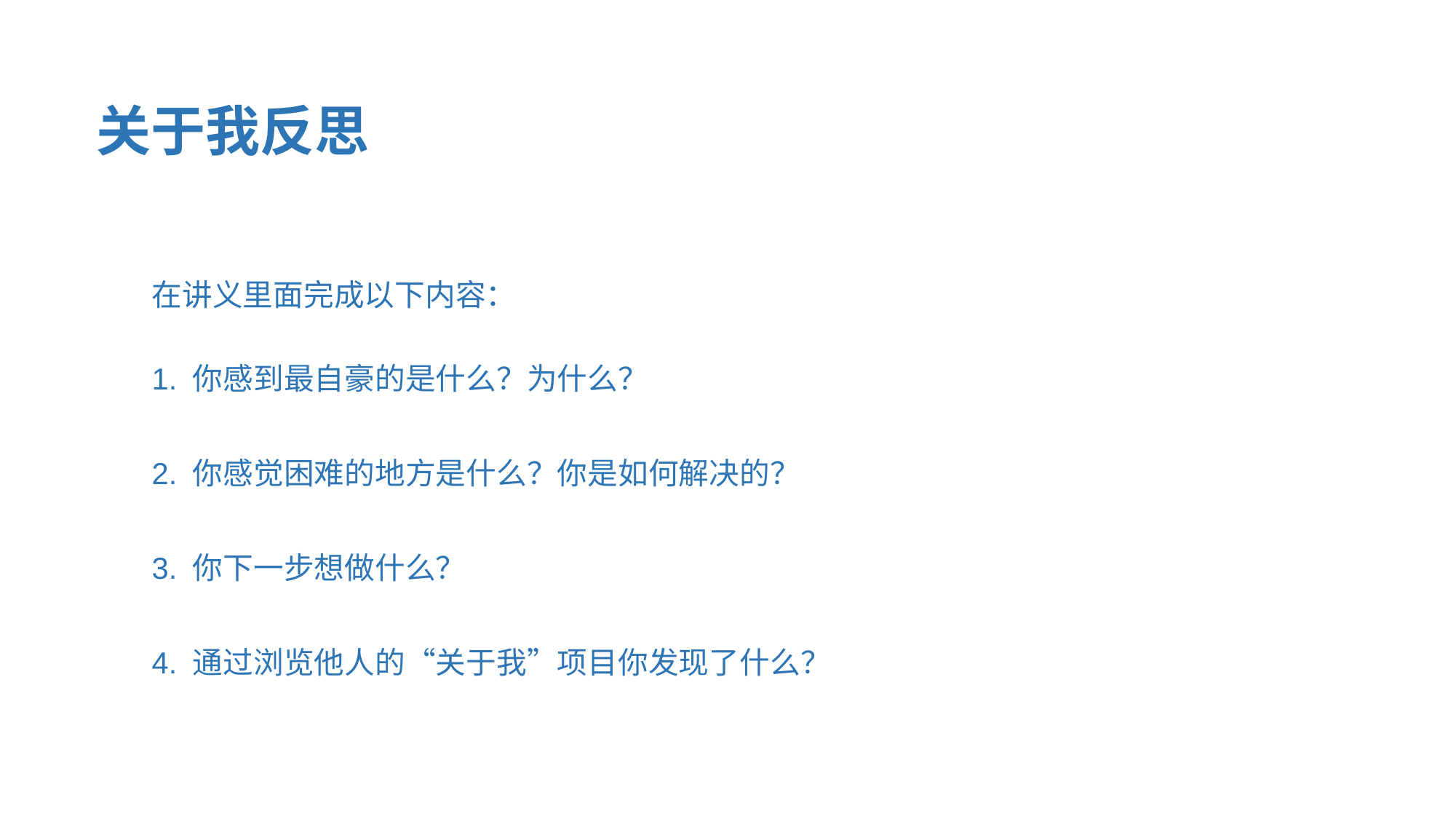

关于我反思
在讲义里面完成以下内容：

1. 你感到最自豪的是什么？为什么？

2. 你感觉困难的地方是什么？你是如何解决的？

3. 你下一步想做什么？

4. 通过浏览他人的“关于我”项目你发现了什么？